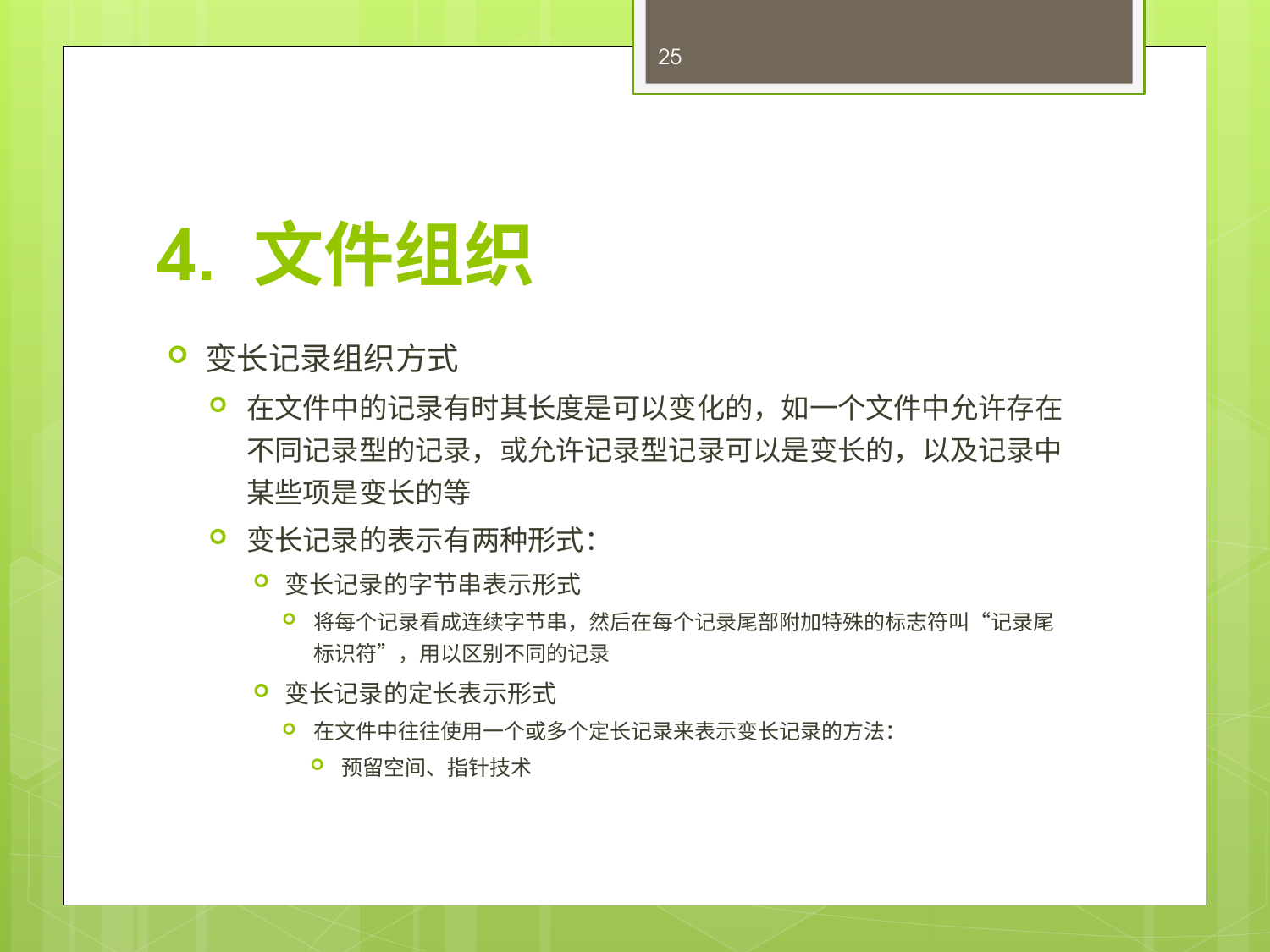

25
# 4. 文件组织
变长记录组织方式
在文件中的记录有时其长度是可以变化的，如一个文件中允许存在不同记录型的记录，或允许记录型记录可以是变长的，以及记录中某些项是变长的等
变长记录的表示有两种形式：
变长记录的字节串表示形式
将每个记录看成连续字节串，然后在每个记录尾部附加特殊的标志符叫“记录尾标识符”，用以区别不同的记录
变长记录的定长表示形式
在文件中往往使用一个或多个定长记录来表示变长记录的方法：
预留空间、指针技术